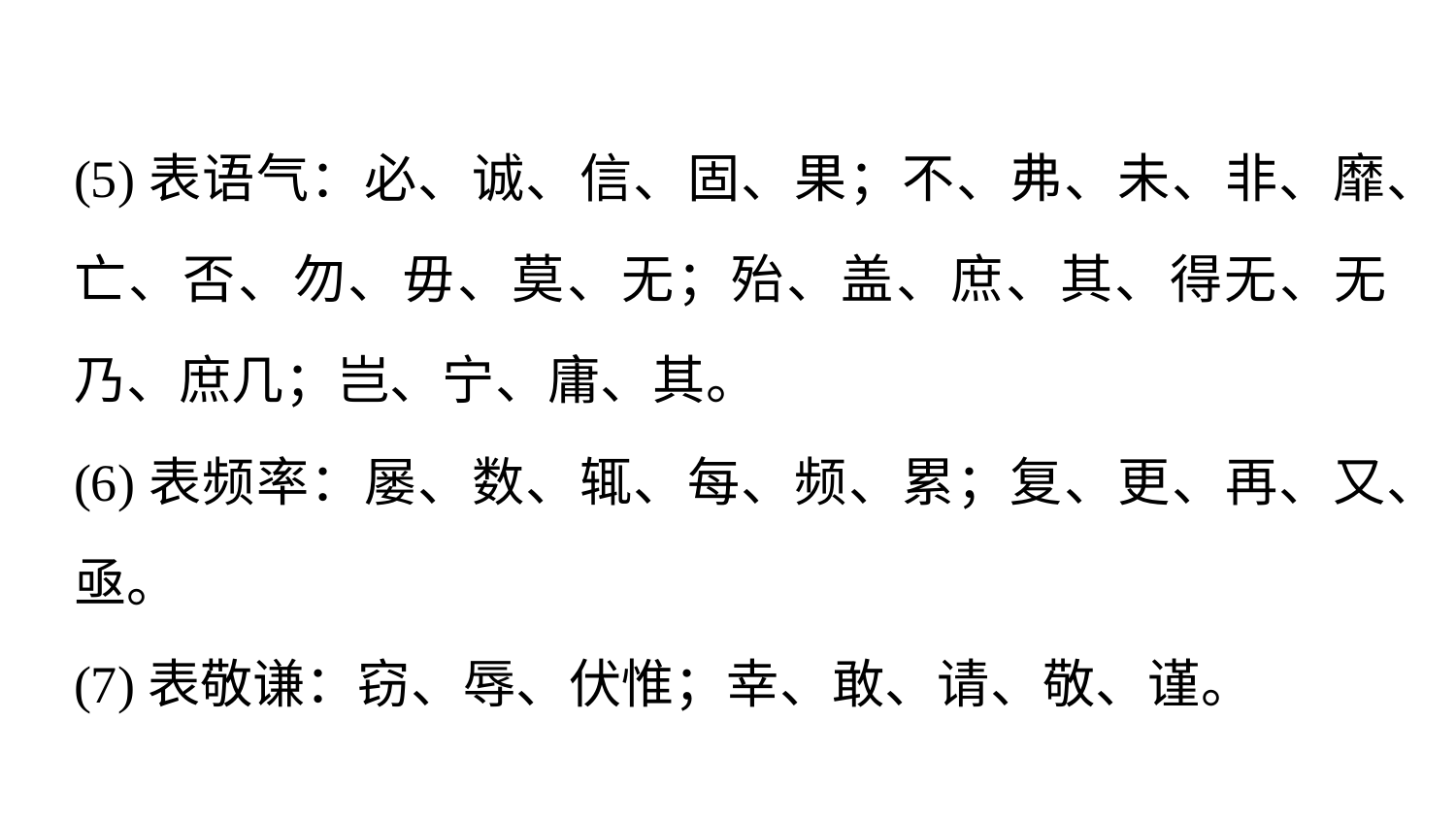

(5)表语气：必、诚、信、固、果；不、弗、未、非、靡、亡、否、勿、毋、莫、无；殆、盖、庶、其、得无、无乃、庶几；岂、宁、庸、其。
(6)表频率：屡、数、辄、每、频、累；复、更、再、又、亟。
(7)表敬谦：窃、辱、伏惟；幸、敢、请、敬、谨。